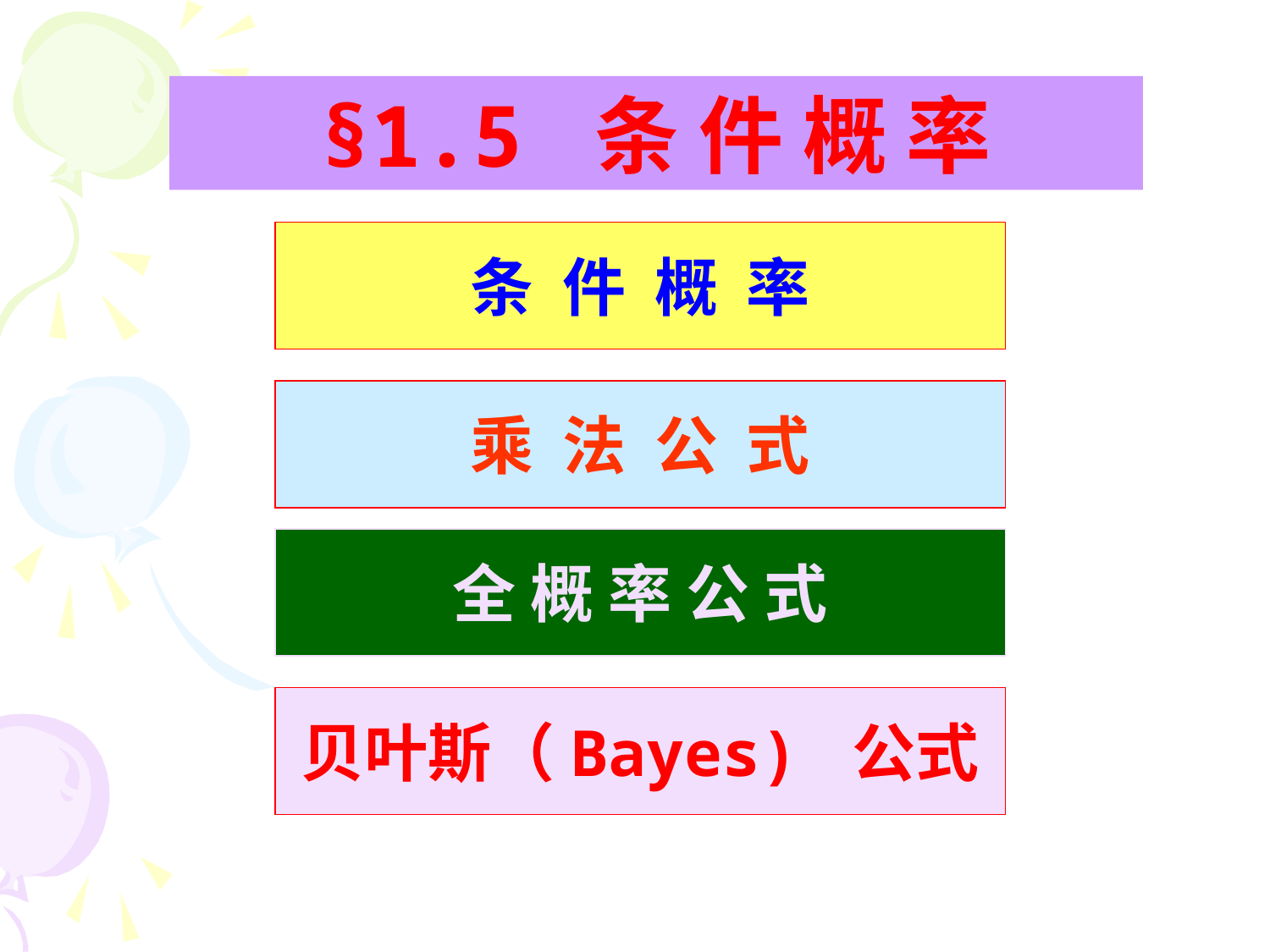

§1.5 条 件 概 率
条  件  概  率
乘  法  公  式
全 概 率 公 式
贝叶斯（Bayes) 公式